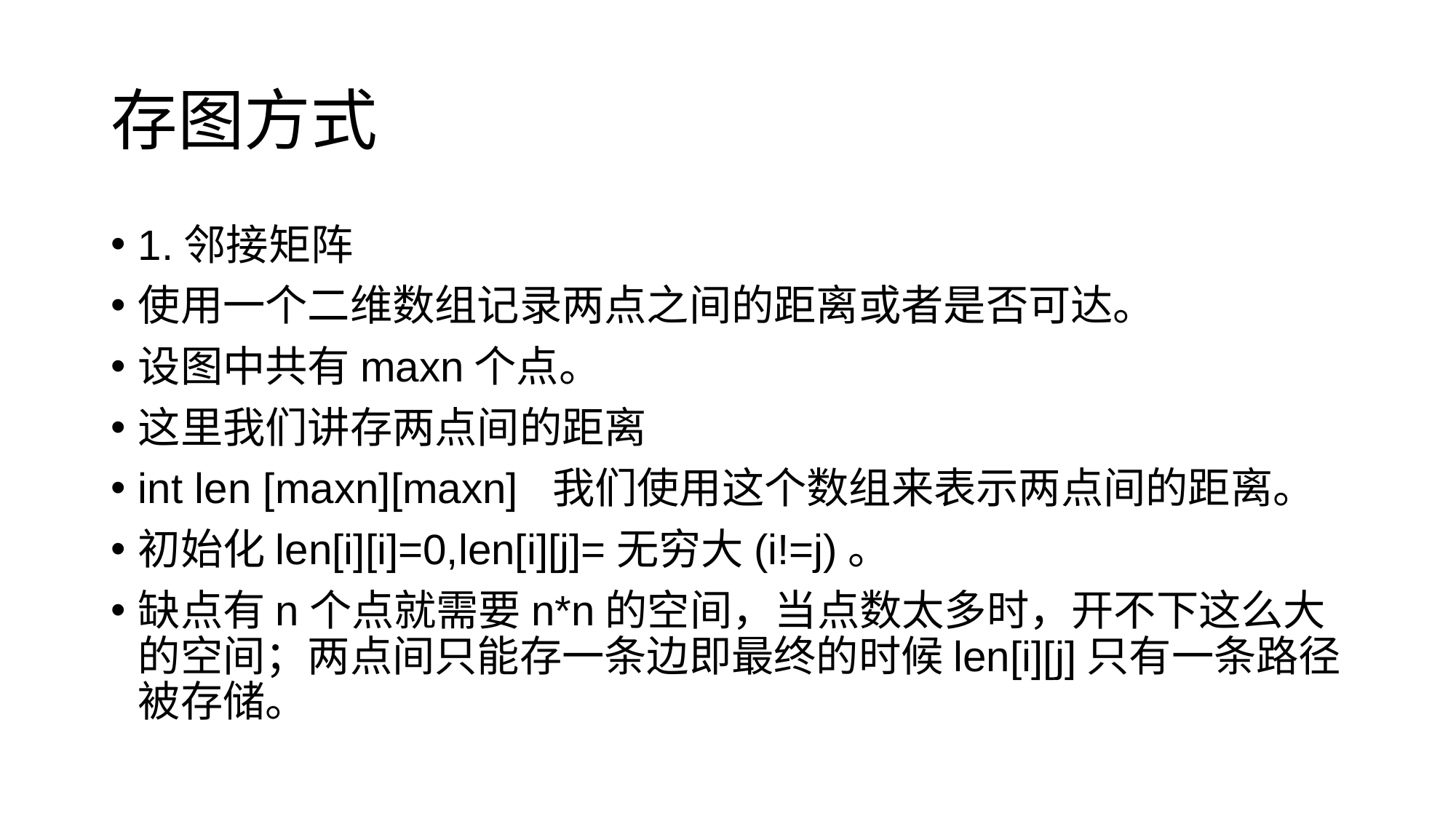

# 存图方式
1.邻接矩阵
使用一个二维数组记录两点之间的距离或者是否可达。
设图中共有maxn个点。
这里我们讲存两点间的距离
int len [maxn][maxn]  我们使用这个数组来表示两点间的距离。
初始化len[i][i]=0,len[i][j]=无穷大(i!=j)。
缺点有n个点就需要n*n的空间，当点数太多时，开不下这么大的空间；两点间只能存一条边即最终的时候len[i][j]只有一条路径被存储。